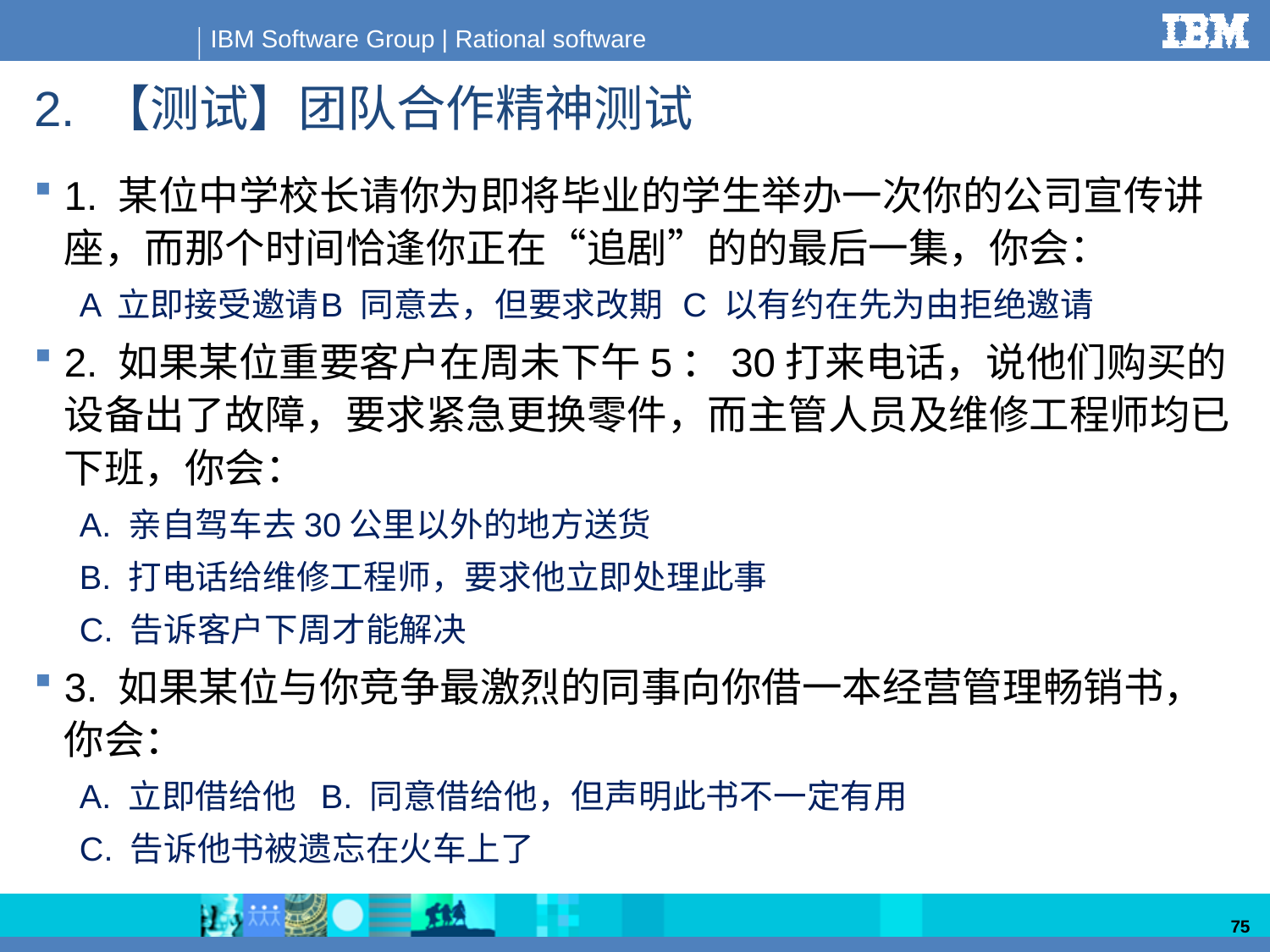

# 2. 【测试】团队合作精神测试
1. 某位中学校长请你为即将毕业的学生举办一次你的公司宣传讲座，而那个时间恰逢你正在“追剧”的的最后一集，你会：
A 立即接受邀请	B 同意去，但要求改期	C 以有约在先为由拒绝邀请
2. 如果某位重要客户在周未下午5：30打来电话，说他们购买的设备出了故障，要求紧急更换零件，而主管人员及维修工程师均已下班，你会：
A. 亲自驾车去30公里以外的地方送货
B. 打电话给维修工程师，要求他立即处理此事
C. 告诉客户下周才能解决
3. 如果某位与你竞争最激烈的同事向你借一本经营管理畅销书，你会：
A. 立即借给他	B. 同意借给他，但声明此书不一定有用
C. 告诉他书被遗忘在火车上了

75